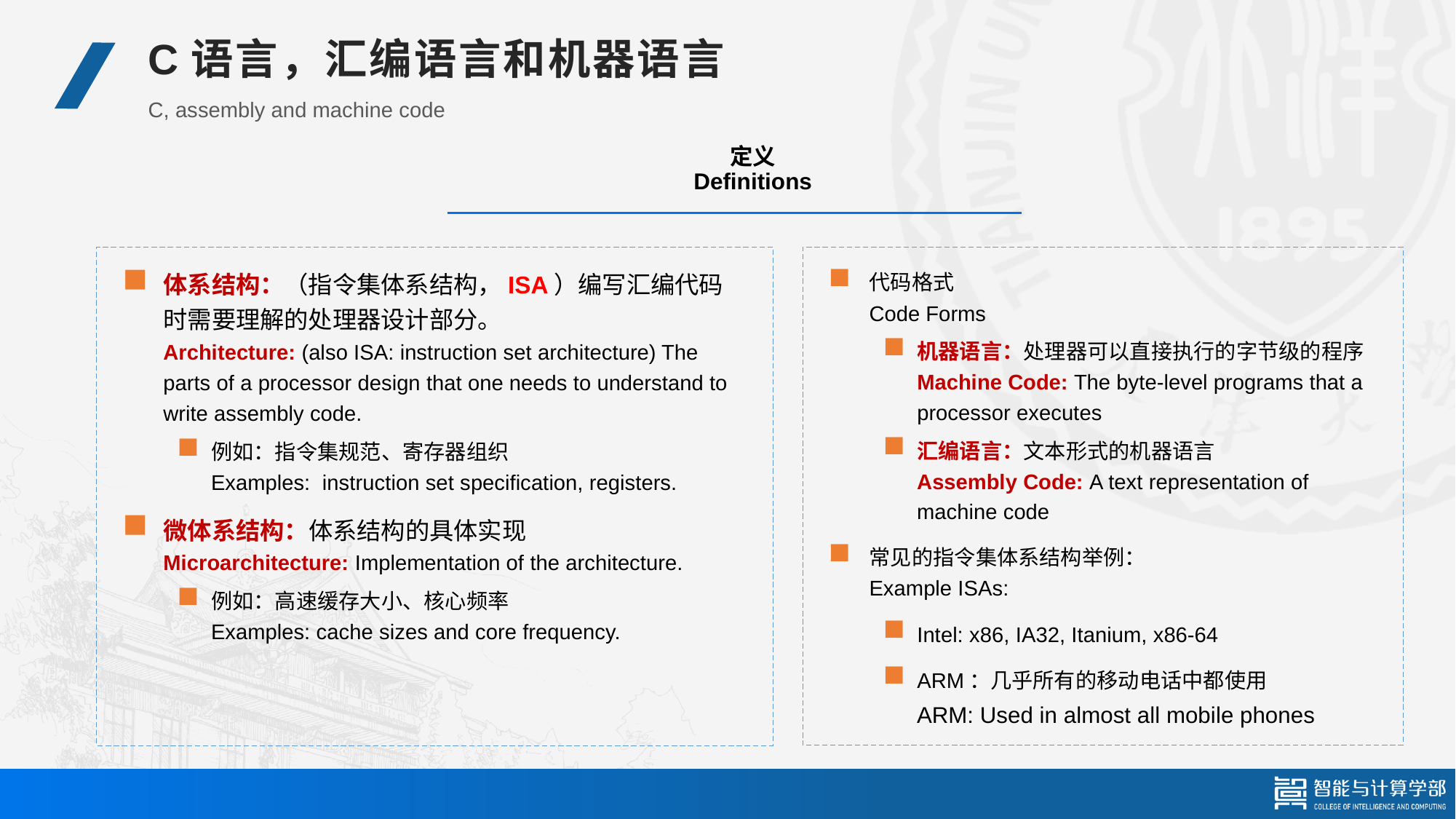

C语言，汇编语言和机器语言
C, assembly and machine code
# 定义 Definitions
体系结构：（指令集体系结构，ISA）编写汇编代码时需要理解的处理器设计部分。
Architecture: (also ISA: instruction set architecture) The parts of a processor design that one needs to understand to write assembly code.
例如：指令集规范、寄存器组织
Examples:  instruction set specification, registers.
微体系结构：体系结构的具体实现
Microarchitecture: Implementation of the architecture.
例如：高速缓存大小、核心频率
Examples: cache sizes and core frequency.
代码格式
Code Forms
机器语言：处理器可以直接执行的字节级的程序Machine Code: The byte-level programs that a processor executes
汇编语言：文本形式的机器语言
Assembly Code: A text representation of machine code
常见的指令集体系结构举例：
Example ISAs:
Intel: x86, IA32, Itanium, x86-64
ARM：几乎所有的移动电话中都使用
ARM: Used in almost all mobile phones